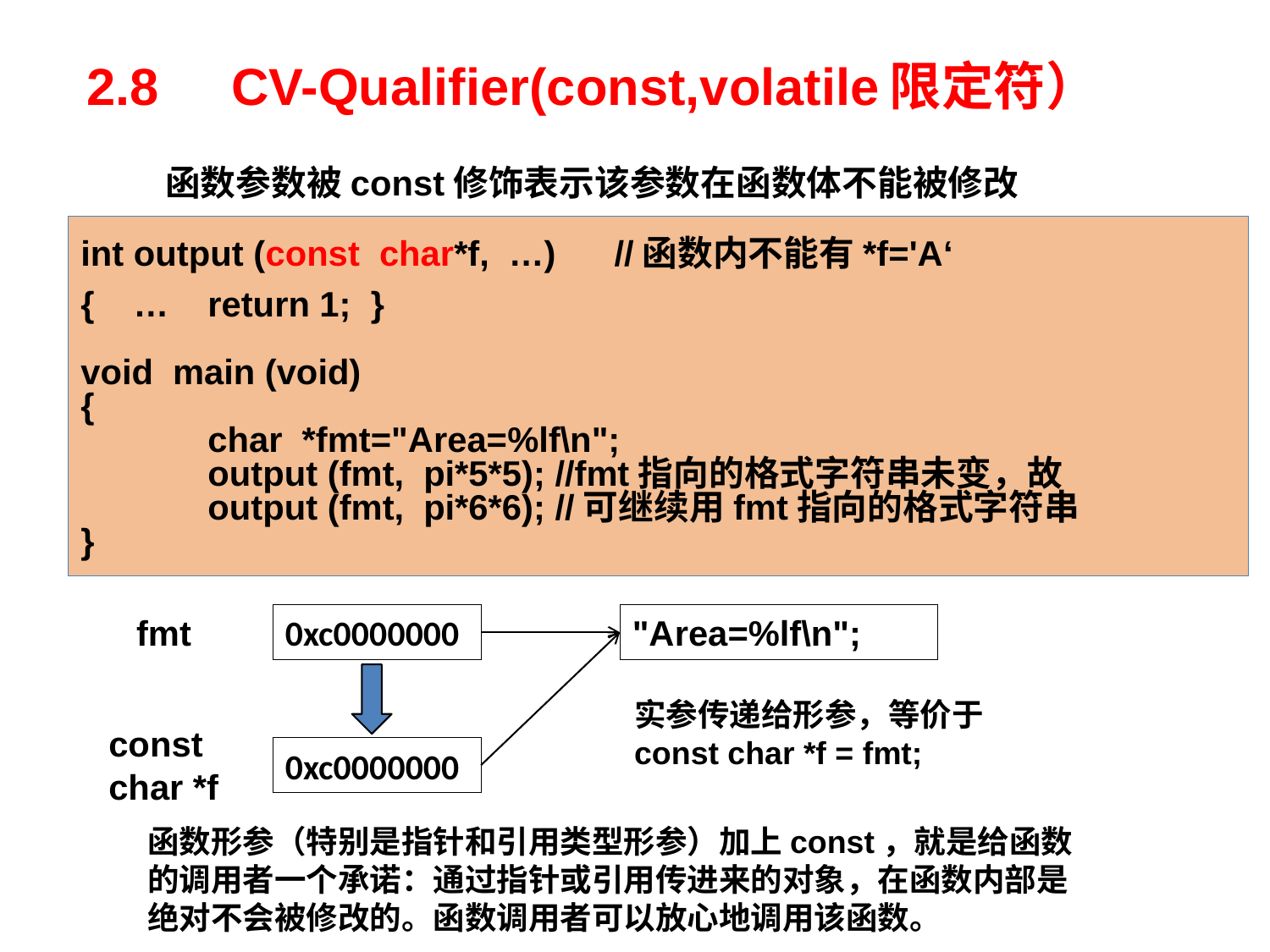

# 2.8　CV-Qualifier(const,volatile限定符）
	函数参数被const修饰表示该参数在函数体不能被修改

int output (const  char*f,  …)      //函数内不能有*f='A‘
{    …	return 1;  }

void  main (void)
{
	char  *fmt="Area=%lf\n";
	output (fmt,  pi*5*5); //fmt指向的格式字符串未变，故
	output (fmt,  pi*6*6); //可继续用fmt指向的格式字符串
}
fmt
0xc0000000
"Area=%lf\n";

实参传递给形参，等价于
const char *f = fmt;
const char *f
0xc0000000
函数形参（特别是指针和引用类型形参）加上const，就是给函数的调用者一个承诺：通过指针或引用传进来的对象，在函数内部是绝对不会被修改的。函数调用者可以放心地调用该函数。